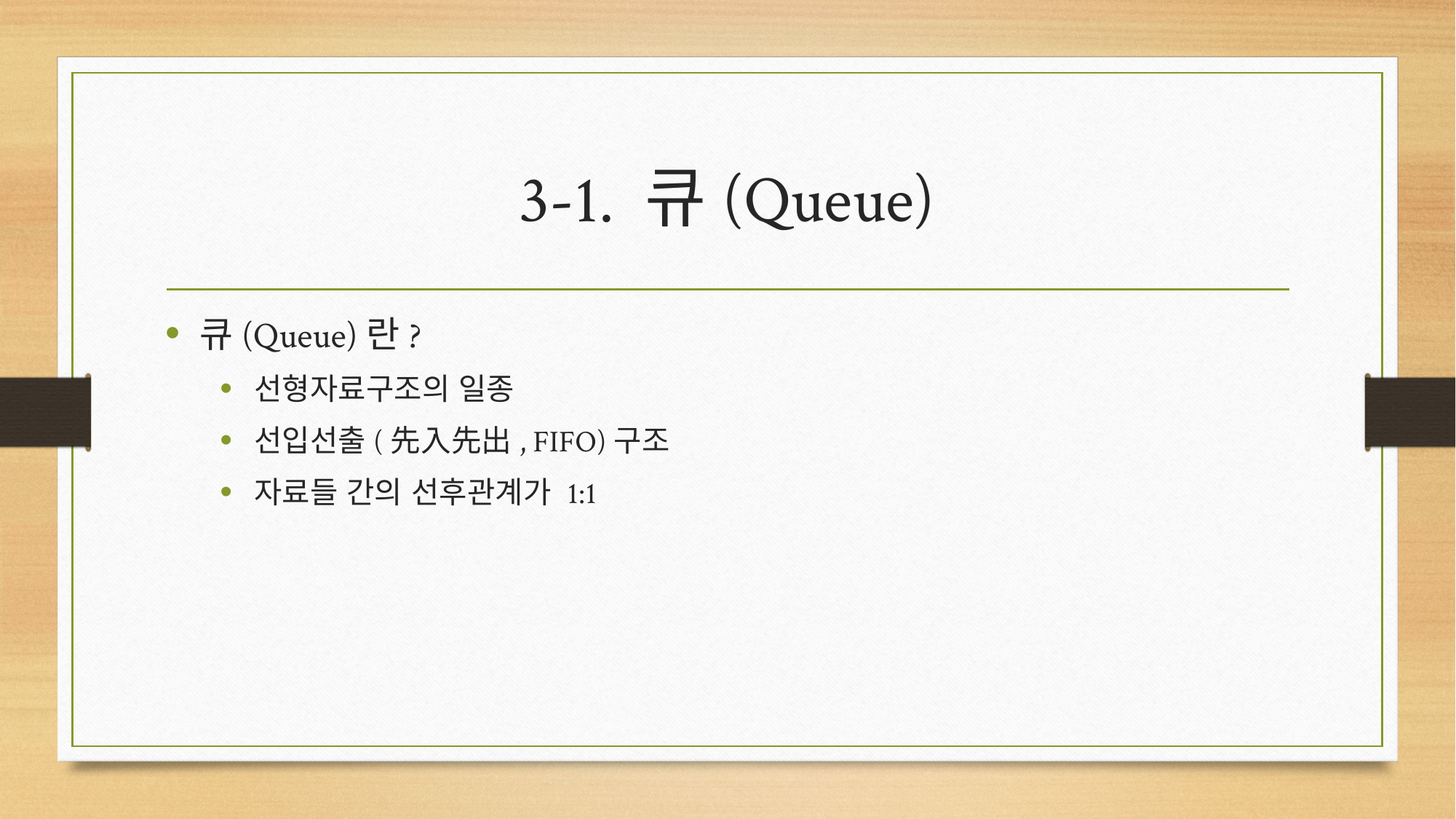

# 3-1. 큐(Queue)
큐(Queue)란?
선형자료구조의 일종
선입선출(先入先出, FIFO)구조
자료들 간의 선후관계가 1:1